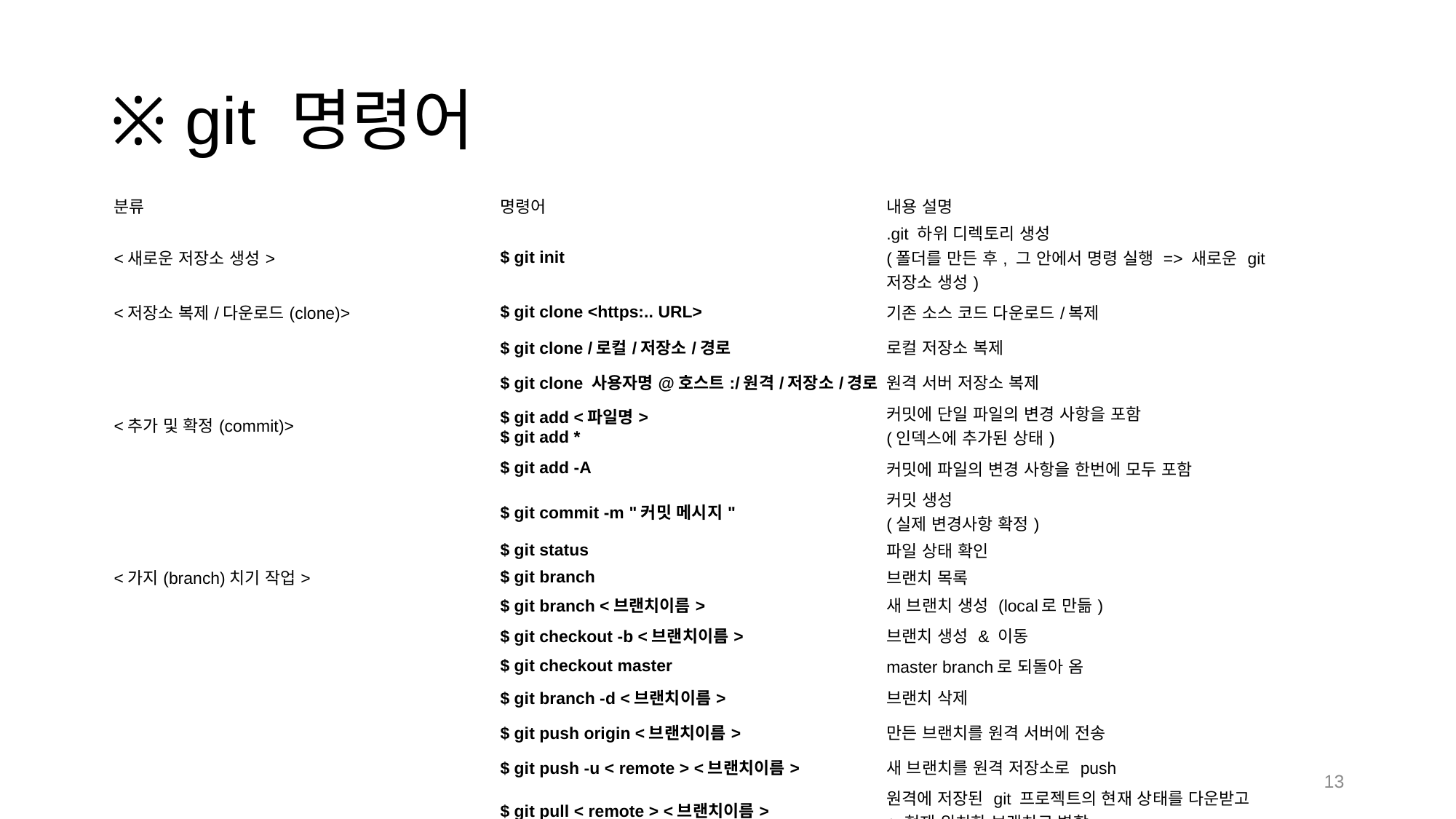

# ※ git 명령어
| 분류 | 명령어 | 내용 설명 |
| --- | --- | --- |
| <새로운 저장소 생성> | $ git init | .git 하위 디렉토리 생성 (폴더를 만든 후, 그 안에서 명령 실행 => 새로운 git저장소 생성) |
| <저장소 복제/다운로드(clone)> | $ git clone <https:.. URL> | 기존 소스 코드 다운로드/복제 |
|  | $ git clone /로컬/저장소/경로 | 로컬 저장소 복제 |
|  | $ git clone 사용자명@호스트:/원격/저장소/경로 | 원격 서버 저장소 복제 |
| <추가 및 확정(commit)> | $ git add <파일명> $ git add \* | 커밋에 단일 파일의 변경 사항을 포함 (인덱스에 추가된 상태) |
|  | $ git add -A | 커밋에 파일의 변경 사항을 한번에 모두 포함 |
|  | $ git commit -m "커밋 메시지" | 커밋 생성 (실제 변경사항 확정) |
|  | $ git status | 파일 상태 확인 |
| <가지(branch)치기 작업> | $ git branch | 브랜치 목록 |
|  | $ git branch <브랜치이름> | 새 브랜치 생성 (local로 만듦) |
|  | $ git checkout -b <브랜치이름> | 브랜치 생성 & 이동 |
|  | $ git checkout master | master branch로 되돌아 옴 |
|  | $ git branch -d <브랜치이름> | 브랜치 삭제 |
|  | $ git push origin <브랜치이름> | 만든 브랜치를 원격 서버에 전송 |
|  | $ git push -u < remote > <브랜치이름> | 새 브랜치를 원격 저장소로 push |
|  | $ git pull < remote > <브랜치이름> | 원격에 저장된 git 프로젝트의 현재 상태를 다운받고 + 현재 위치한 브랜치로 병합 |
13